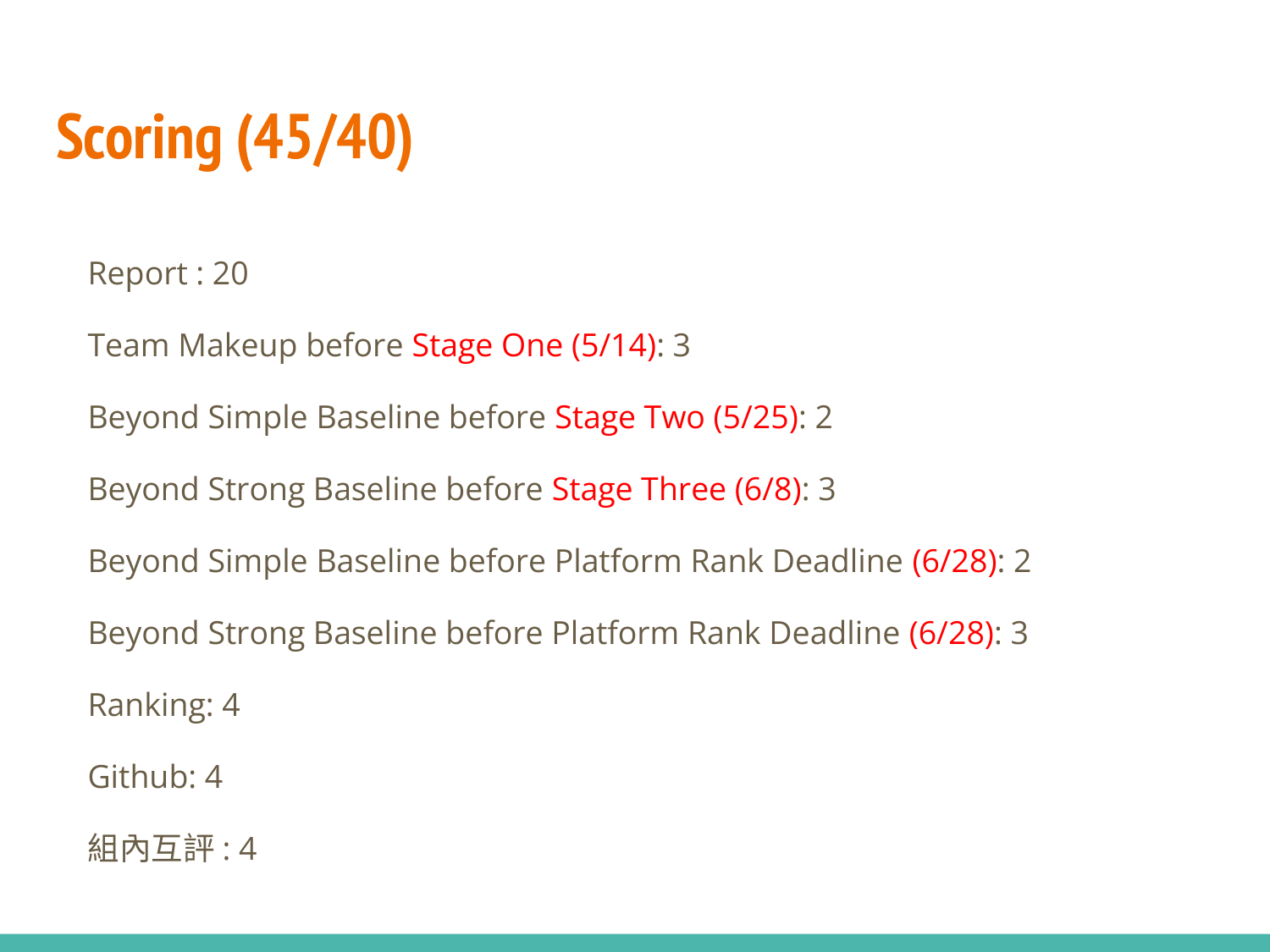

# Scoring (45/40)
Report : 20
Team Makeup before Stage One (5/14): 3
Beyond Simple Baseline before Stage Two (5/25): 2
Beyond Strong Baseline before Stage Three (6/8): 3
Beyond Simple Baseline before Platform Rank Deadline (6/28): 2
Beyond Strong Baseline before Platform Rank Deadline (6/28): 3
Ranking: 4
Github: 4
組內互評: 4